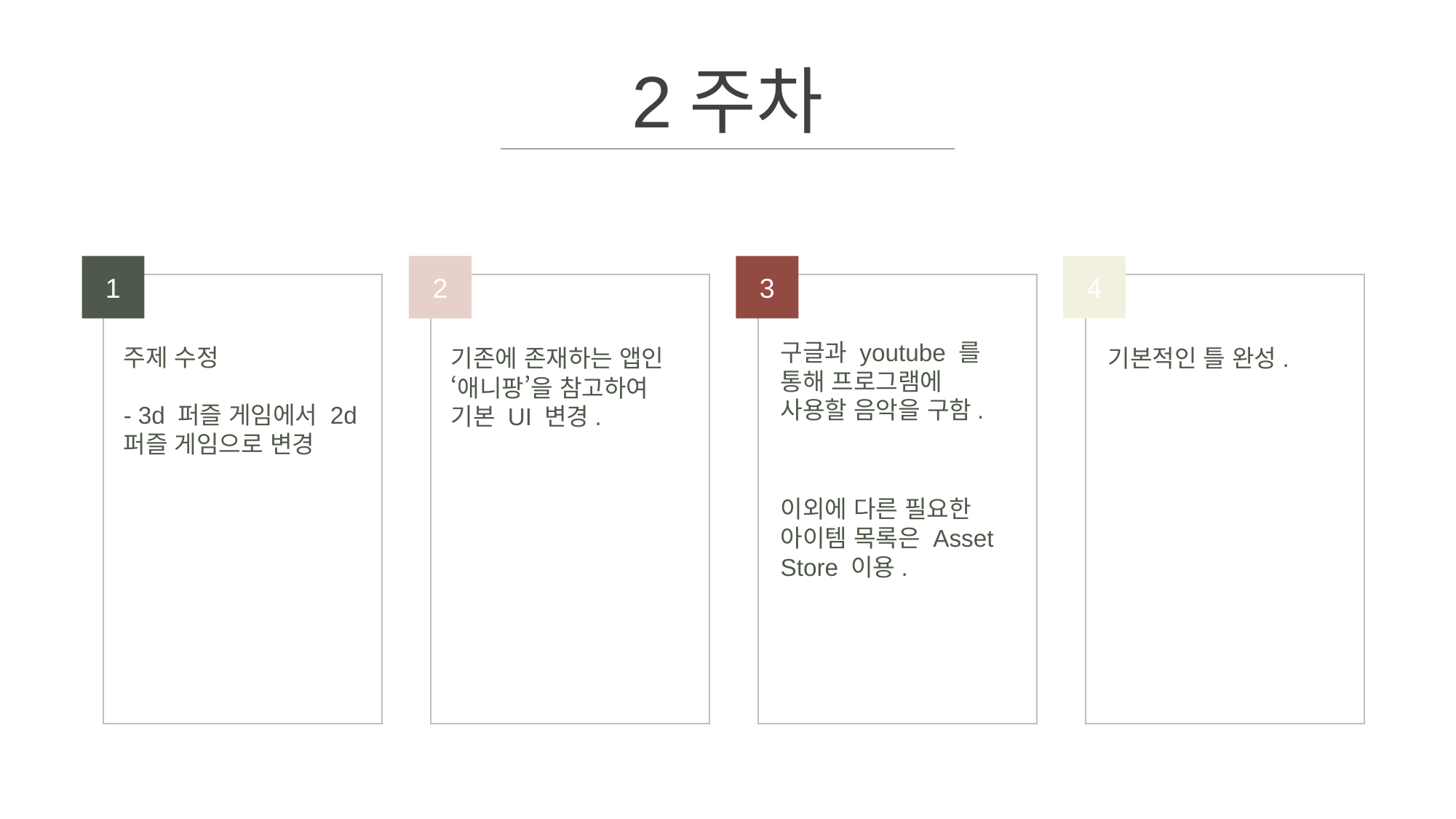

2주차
1
2
3
4

구글과 youtube 를 통해 프로그램에 사용할 음악을 구함.
주제 수정

- 3d 퍼즐 게임에서 2d 퍼즐 게임으로 변경
기존에 존재하는 앱인 ‘애니팡’을 참고하여 기본 UI 변경.
기본적인 틀 완성.
이외에 다른 필요한 아이템 목록은 Asset Store 이용.